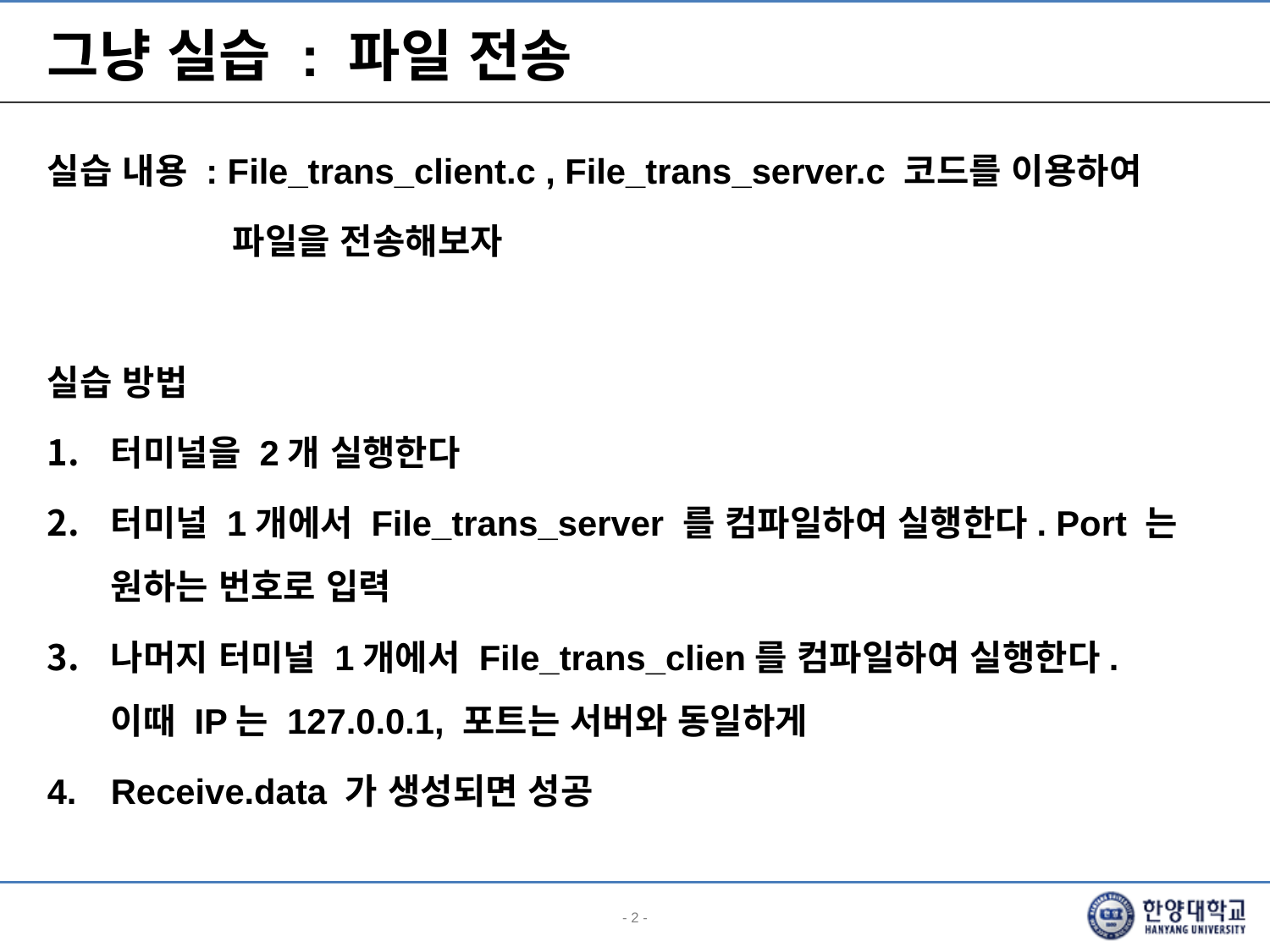

# 그냥 실습 : 파일 전송
실습 내용 : File_trans_client.c , File_trans_server.c 코드를 이용하여
	     파일을 전송해보자

실습 방법
터미널을 2개 실행한다
터미널 1개에서 File_trans_server 를 컴파일하여 실행한다. Port 는 원하는 번호로 입력
나머지 터미널 1개에서 File_trans_clien를 컴파일하여 실행한다.     이때 IP는 127.0.0.1, 포트는 서버와 동일하게
Receive.data 가 생성되면 성공